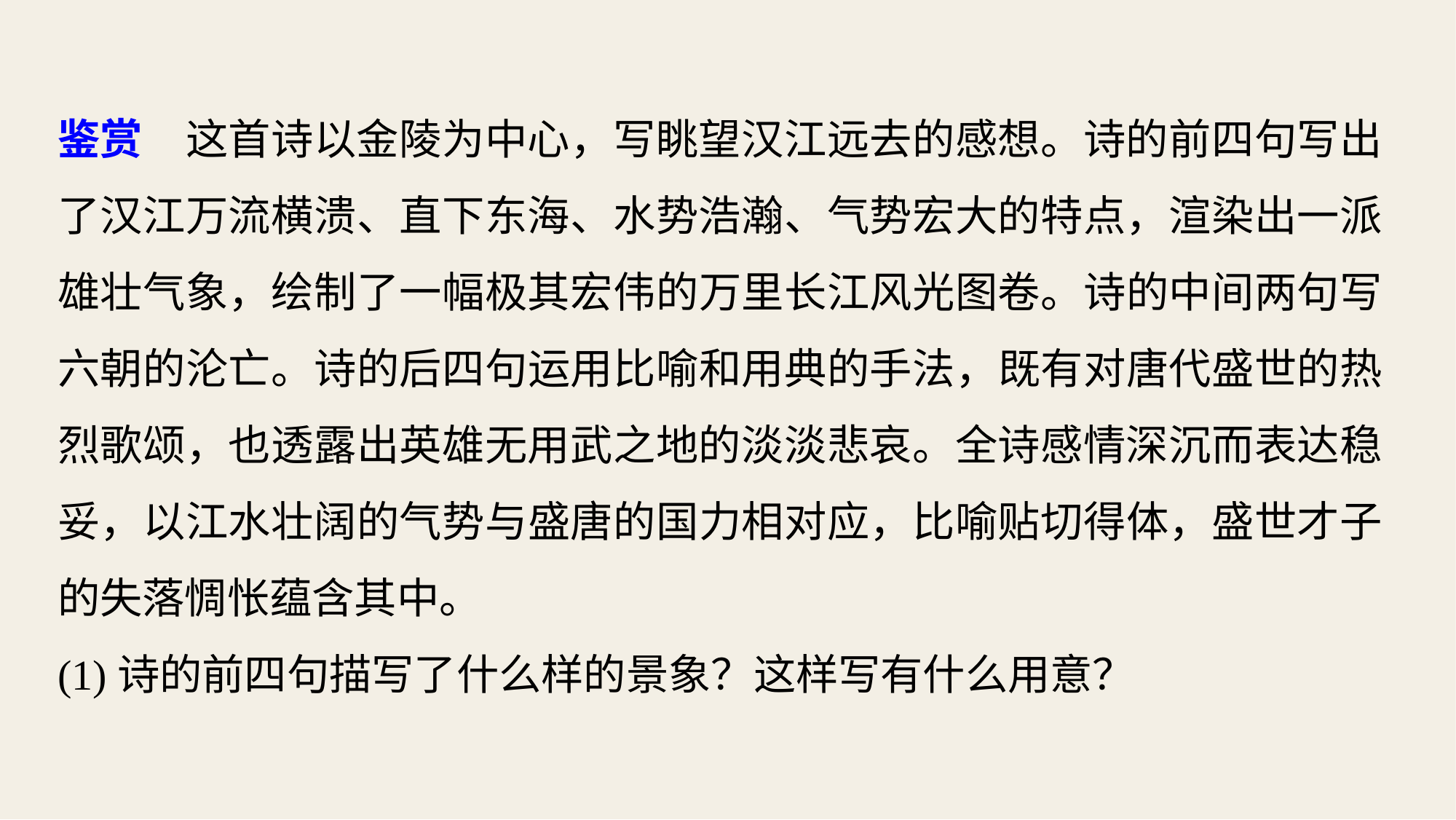

鉴赏　这首诗以金陵为中心，写眺望汉江远去的感想。诗的前四句写出了汉江万流横溃、直下东海、水势浩瀚、气势宏大的特点，渲染出一派雄壮气象，绘制了一幅极其宏伟的万里长江风光图卷。诗的中间两句写六朝的沦亡。诗的后四句运用比喻和用典的手法，既有对唐代盛世的热烈歌颂，也透露出英雄无用武之地的淡淡悲哀。全诗感情深沉而表达稳妥，以江水壮阔的气势与盛唐的国力相对应，比喻贴切得体，盛世才子的失落惆怅蕴含其中。
(1)诗的前四句描写了什么样的景象？这样写有什么用意？